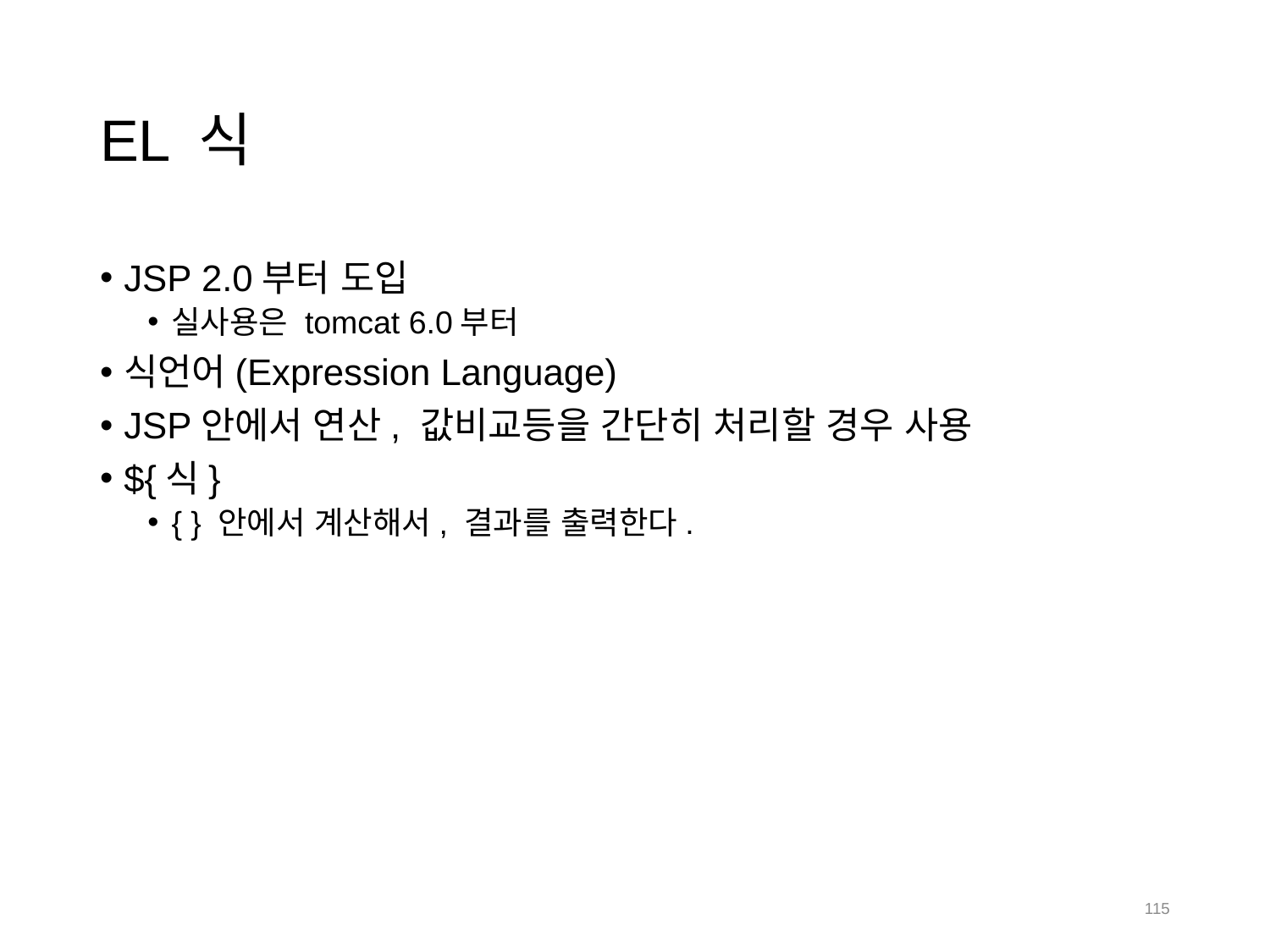

# EL 식
JSP 2.0부터 도입
실사용은 tomcat 6.0부터
식언어(Expression Language)
JSP안에서 연산, 값비교등을 간단히 처리할 경우 사용
${식}
{ } 안에서 계산해서, 결과를 출력한다.
115